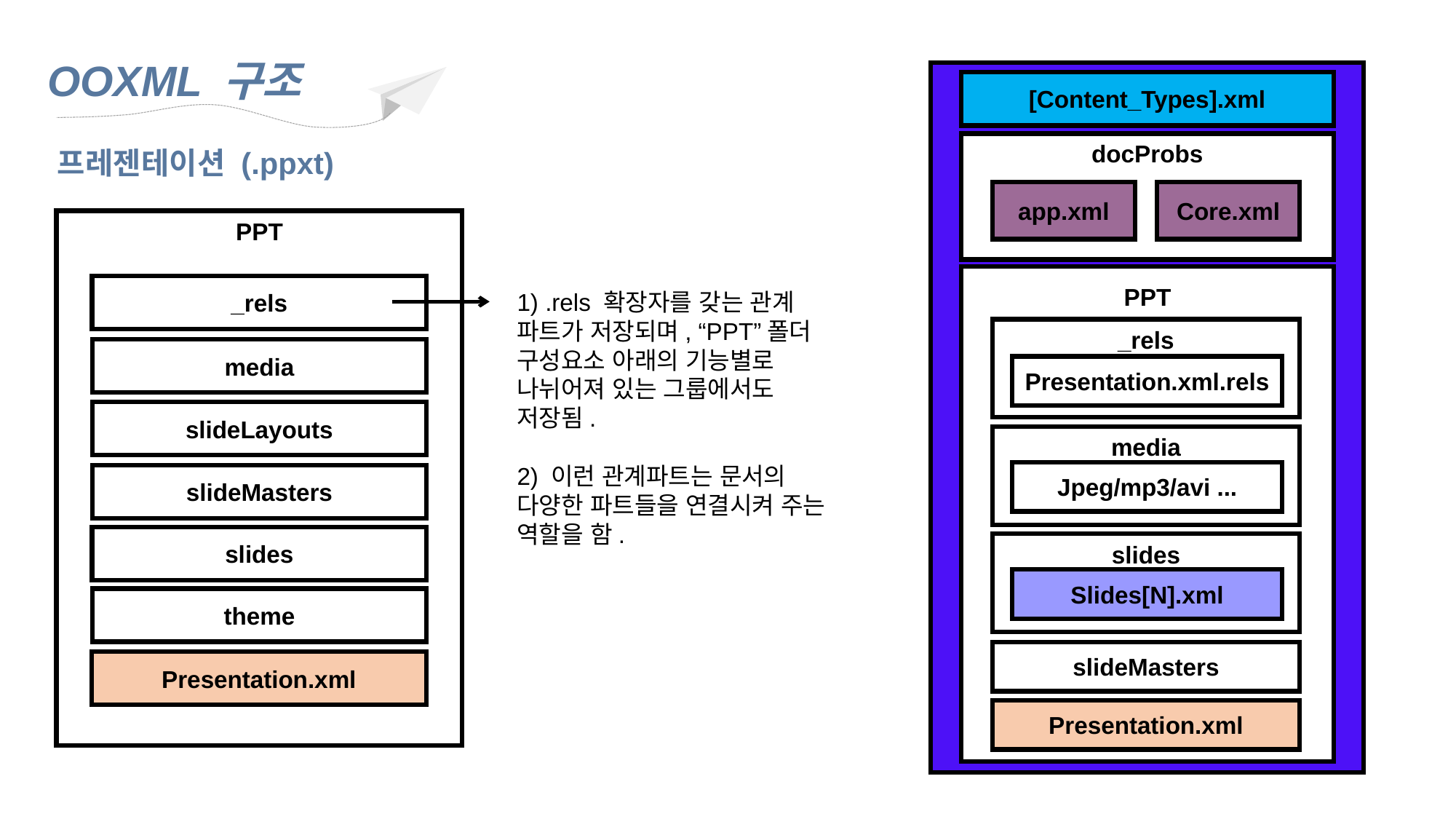

OOXML 구조

[Content_Types].xml
docProbs

Core.xml
app.xml

PPT

_rels

Presentation.xml.rels
media

Jpeg/mp3/avi ...
slides

Slides[N].xml
slideMasters
Presentation.xml

프레젠테이션 (.ppxt)

PPT

_rels
media
slideLayouts
slideMasters
slides
theme
Presentation.xml
1) .rels 확장자를 갖는 관계 파트가 저장되며, “PPT”폴더 구성요소 아래의 기능별로 나뉘어져 있는 그룹에서도 저장됨.

2) 이런 관계파트는 문서의 다양한 파트들을 연결시켜 주는 역할을 함.